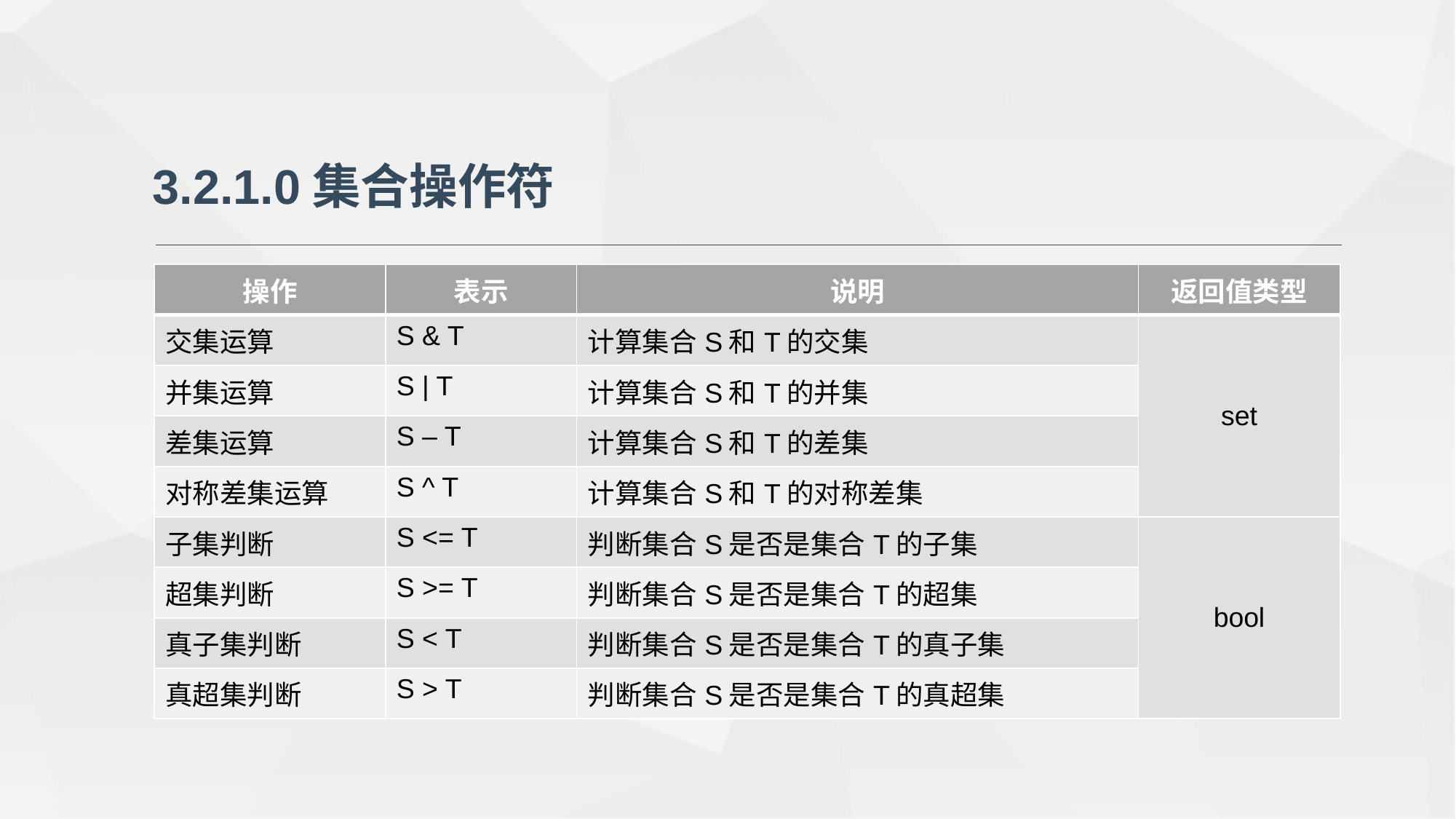

3.2.1.0集合操作符
| 操作 | 表示 | 说明 | 返回值类型 |
| --- | --- | --- | --- |
| 交集运算 | S & T | 计算集合S和T的交集 | set |
| 并集运算 | S | T | 计算集合S和T的并集 |  |
| 差集运算 | S – T | 计算集合S和T的差集 |  |
| 对称差集运算 | S ^ T | 计算集合S和T的对称差集 |  |
| 子集判断 | S <= T | 判断集合S是否是集合T的子集 | bool |
| 超集判断 | S >= T | 判断集合S是否是集合T的超集 |  |
| 真子集判断 | S < T | 判断集合S是否是集合T的真子集 |  |
| 真超集判断 | S > T | 判断集合S是否是集合T的真超集 |  |